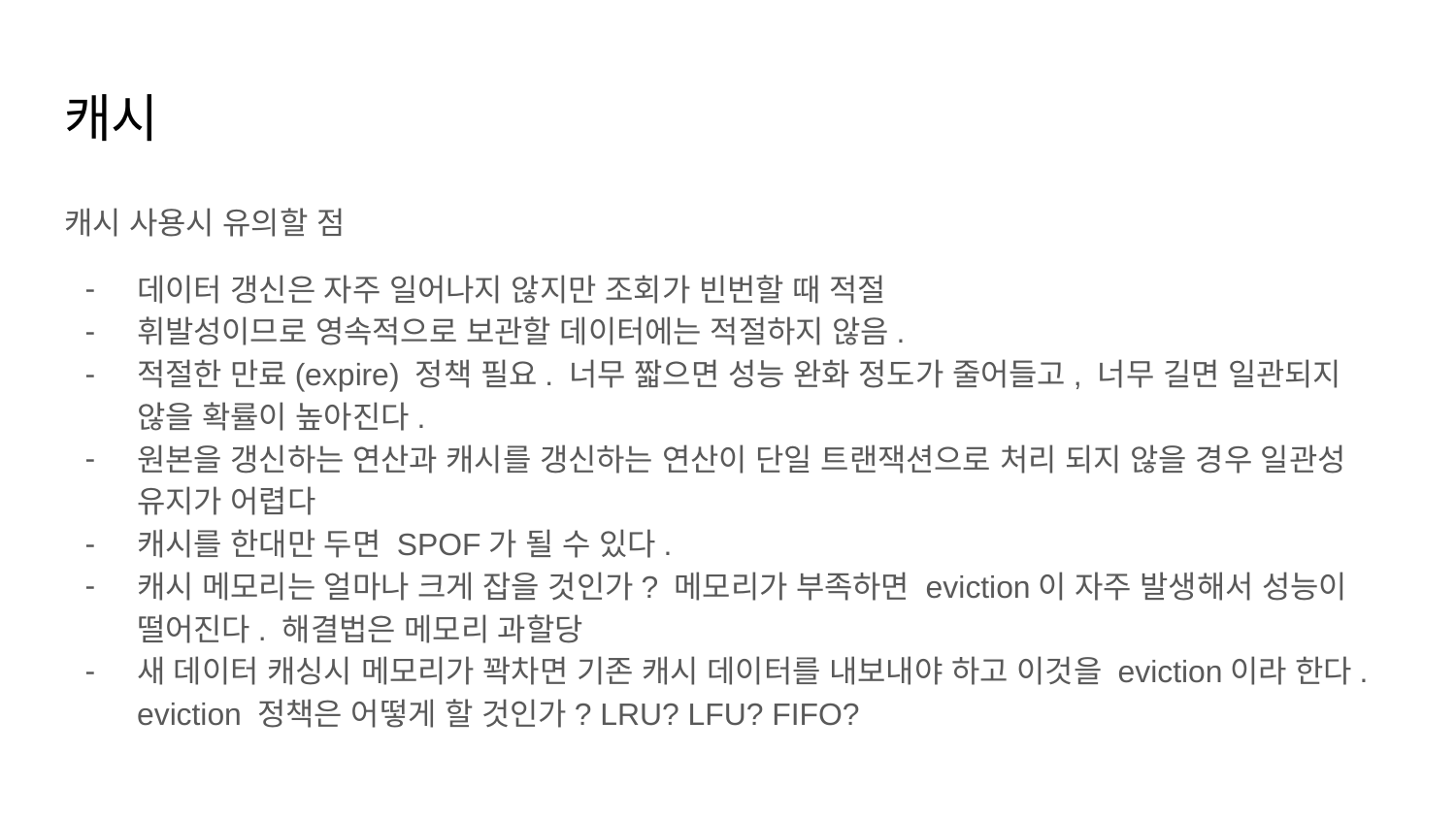

# 캐시
캐시 사용시 유의할 점
데이터 갱신은 자주 일어나지 않지만 조회가 빈번할 때 적절
휘발성이므로 영속적으로 보관할 데이터에는 적절하지 않음.
적절한 만료(expire) 정책 필요. 너무 짧으면 성능 완화 정도가 줄어들고, 너무 길면 일관되지 않을 확률이 높아진다.
원본을 갱신하는 연산과 캐시를 갱신하는 연산이 단일 트랜잭션으로 처리 되지 않을 경우 일관성 유지가 어렵다
캐시를 한대만 두면 SPOF가 될 수 있다.
캐시 메모리는 얼마나 크게 잡을 것인가? 메모리가 부족하면 eviction이 자주 발생해서 성능이 떨어진다. 해결법은 메모리 과할당
새 데이터 캐싱시 메모리가 꽉차면 기존 캐시 데이터를 내보내야 하고 이것을 eviction이라 한다. eviction 정책은 어떻게 할 것인가? LRU? LFU? FIFO?